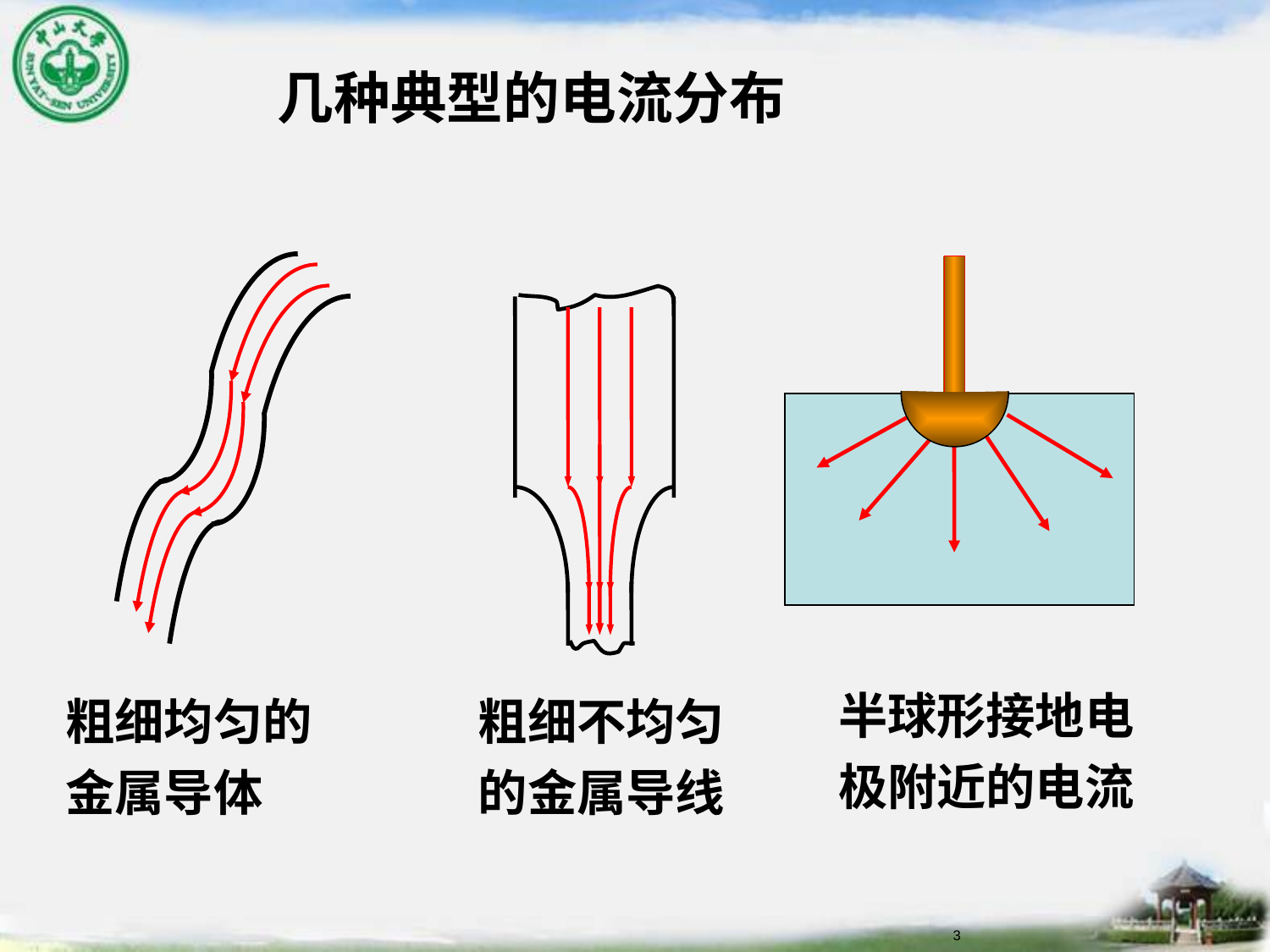

几种典型的电流分布

粗细不均匀的金属导线
半球形接地电极附近的电流
粗细均匀的金属导体
3